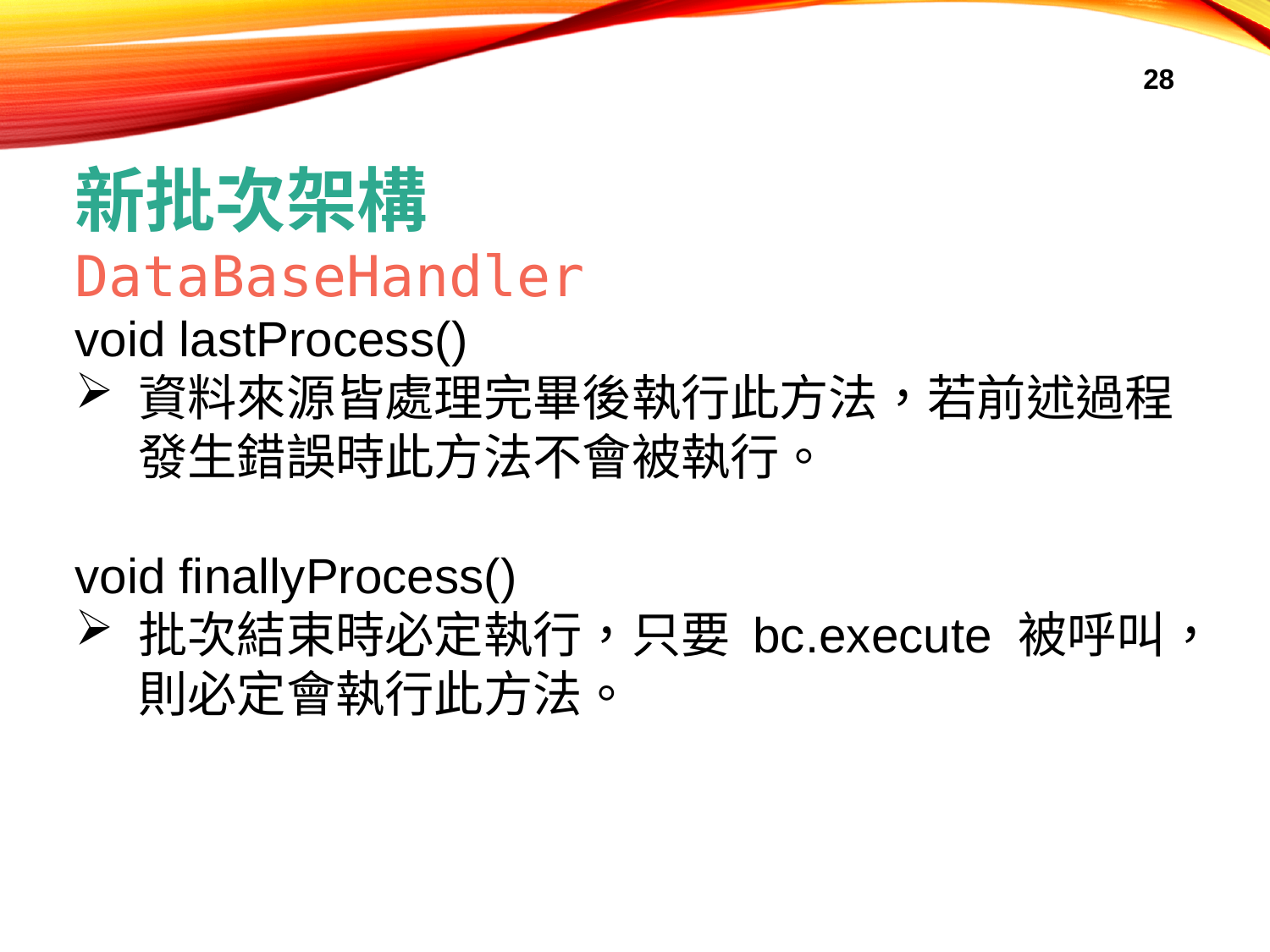

28
新批次架構
DataBaseHandler
void lastProcess()
資料來源皆處理完畢後執行此方法，若前述過程發生錯誤時此方法不會被執行。

void finallyProcess()
批次結束時必定執行，只要 bc.execute 被呼叫，則必定會執行此方法。